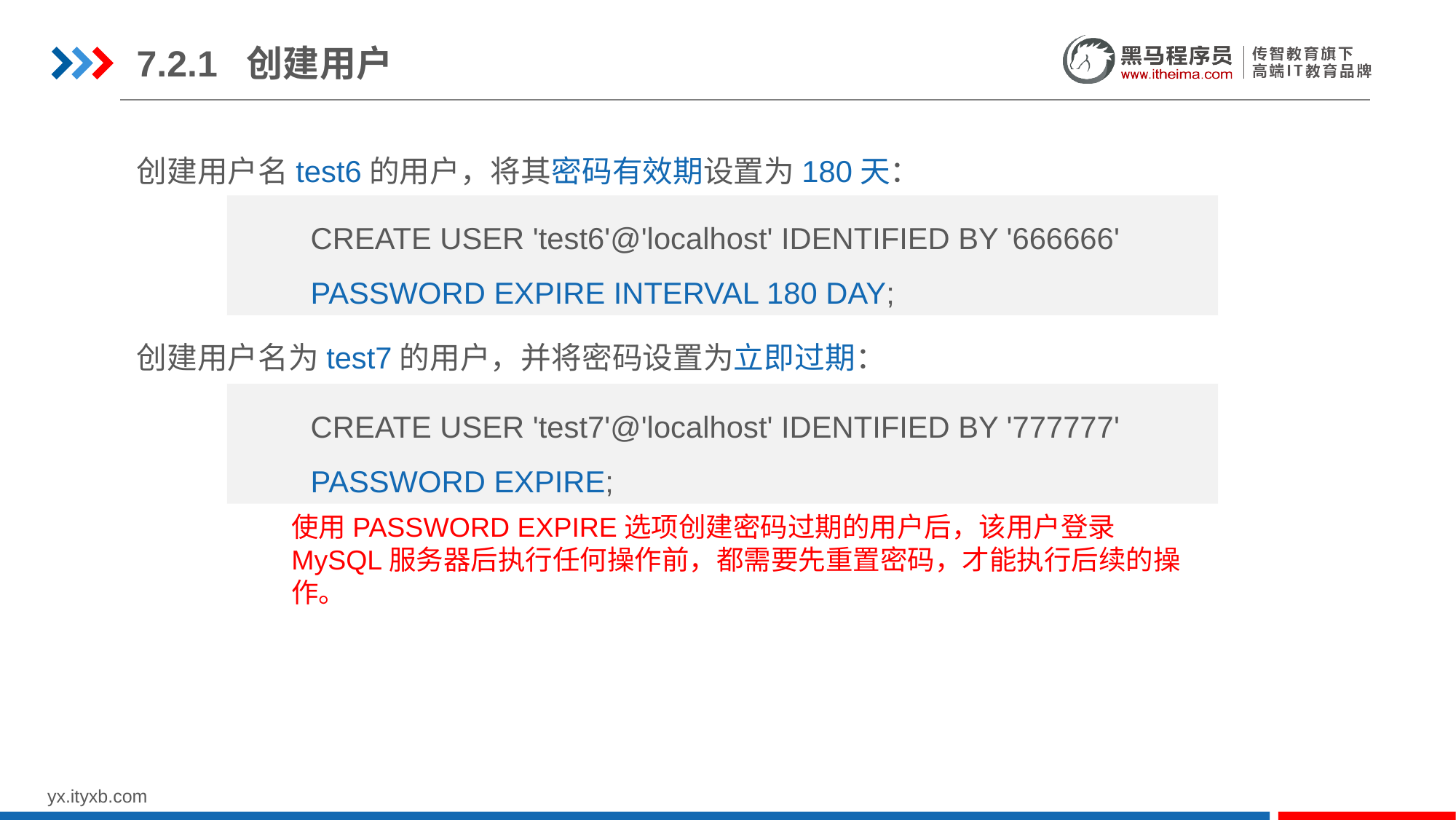

7.2.1  创建用户
创建用户名test6的用户，将其密码有效期设置为180天：
CREATE USER 'test6'@'localhost' IDENTIFIED BY '666666'
PASSWORD EXPIRE INTERVAL 180 DAY;
创建用户名为test7的用户，并将密码设置为立即过期：
CREATE USER 'test7'@'localhost' IDENTIFIED BY '777777'
PASSWORD EXPIRE;
使用PASSWORD EXPIRE选项创建密码过期的用户后，该用户登录MySQL服务器后执行任何操作前，都需要先重置密码，才能执行后续的操作。